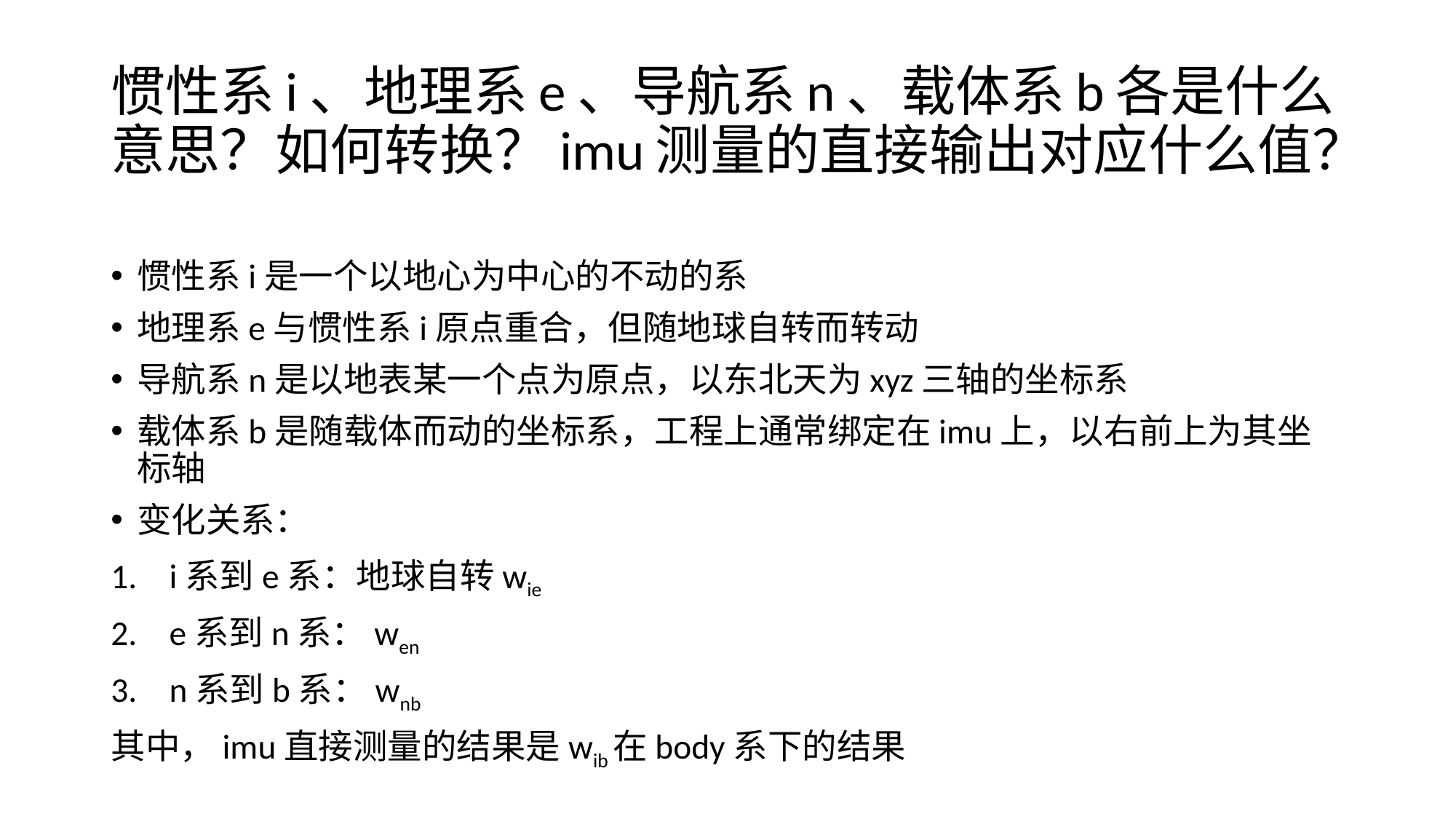

# 惯性系i、地理系e、导航系n、载体系b各是什么意思？如何转换？imu测量的直接输出对应什么值？
惯性系i是一个以地心为中心的不动的系
地理系e与惯性系i原点重合，但随地球自转而转动
导航系n是以地表某一个点为原点，以东北天为xyz三轴的坐标系
载体系b是随载体而动的坐标系，工程上通常绑定在imu上，以右前上为其坐标轴
变化关系：
i系到e系：地球自转wie
e系到n系：wen
n系到b系：wnb
其中，imu直接测量的结果是wib在body系下的结果